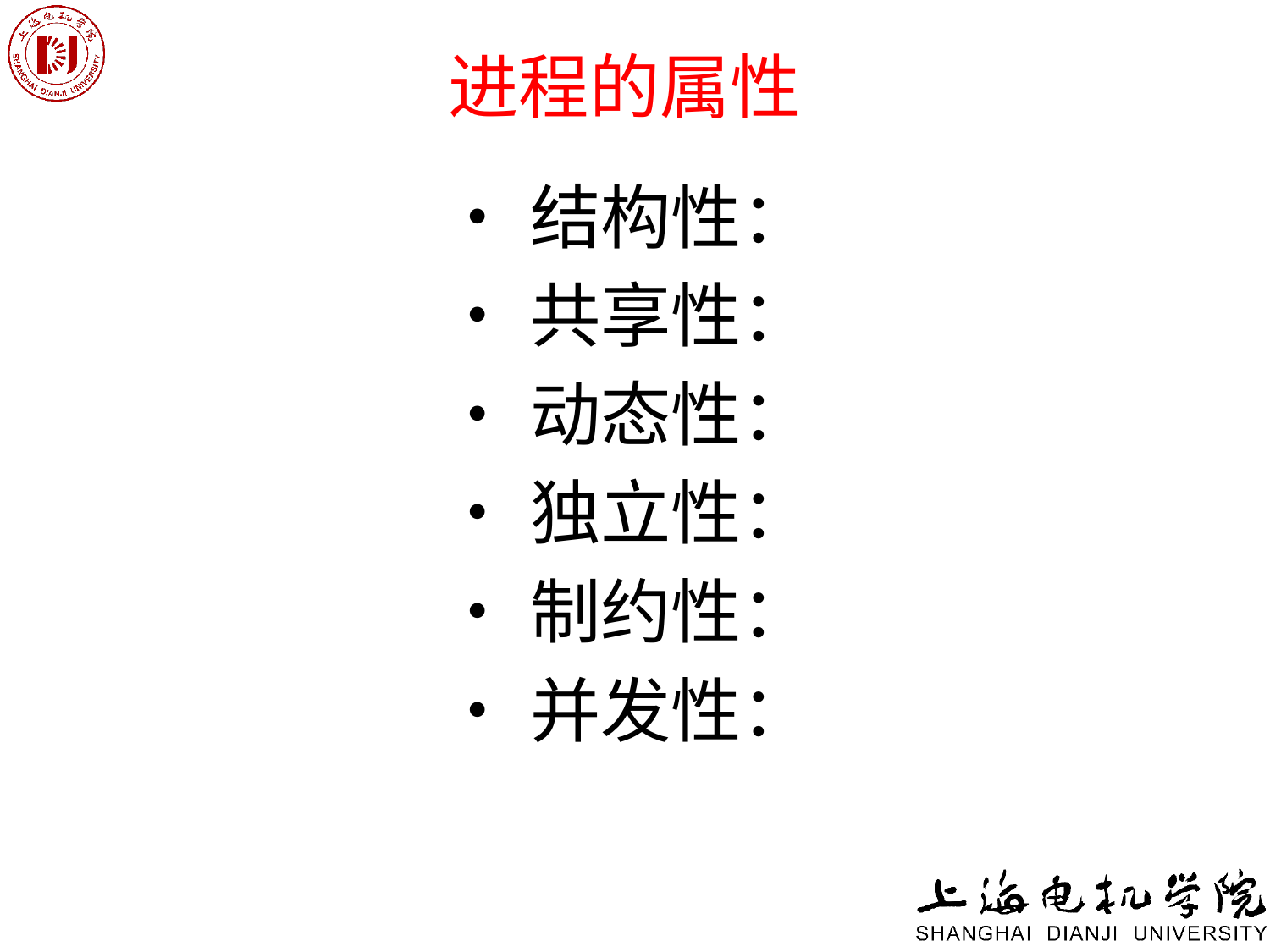

# 进程的属性
      •结构性：
      •共享性：
      •动态性：
      •独立性：
      •制约性：
      •并发性：